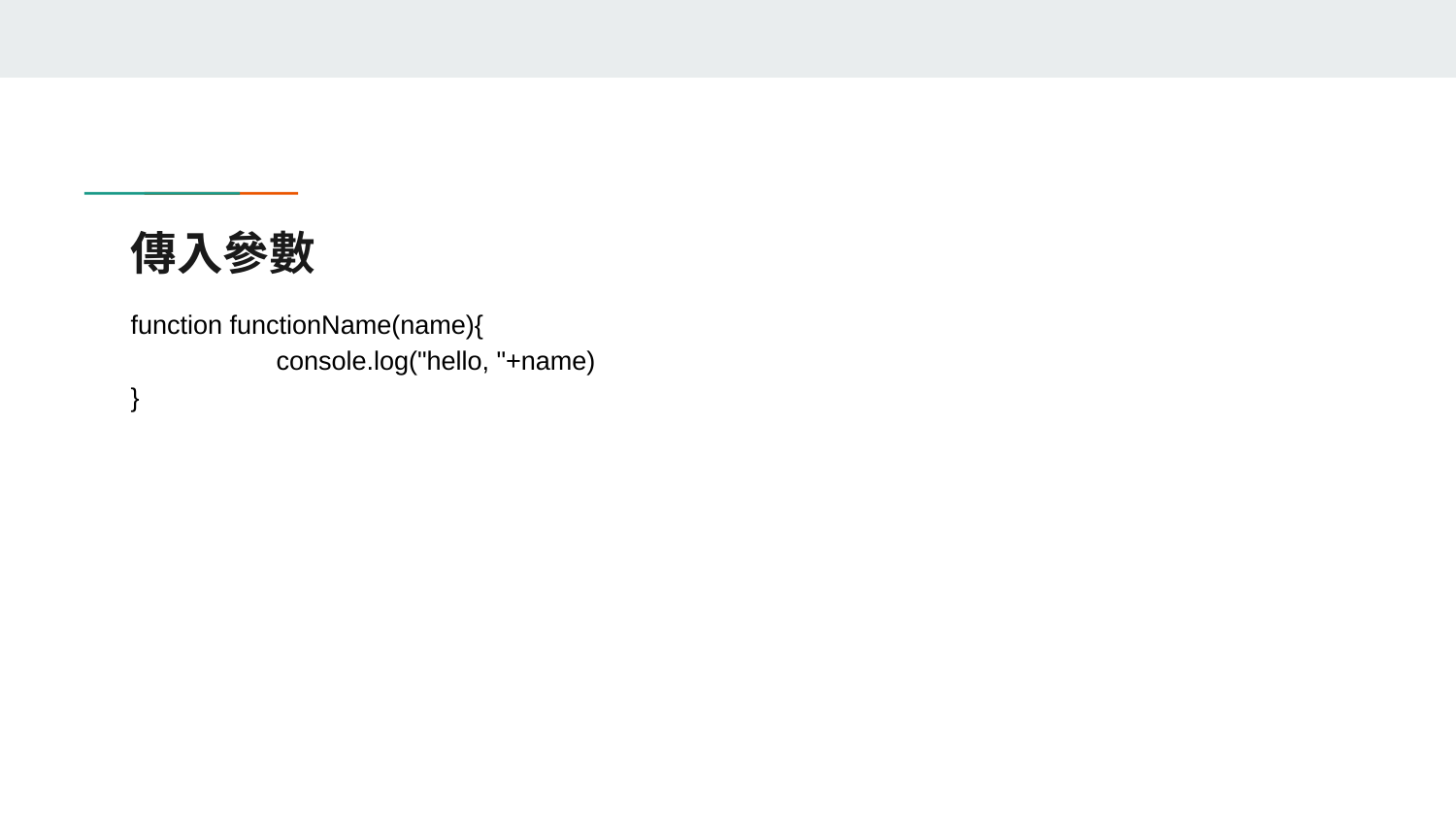

# 傳入參數
function functionName(name){
	console.log("hello, "+name)
}